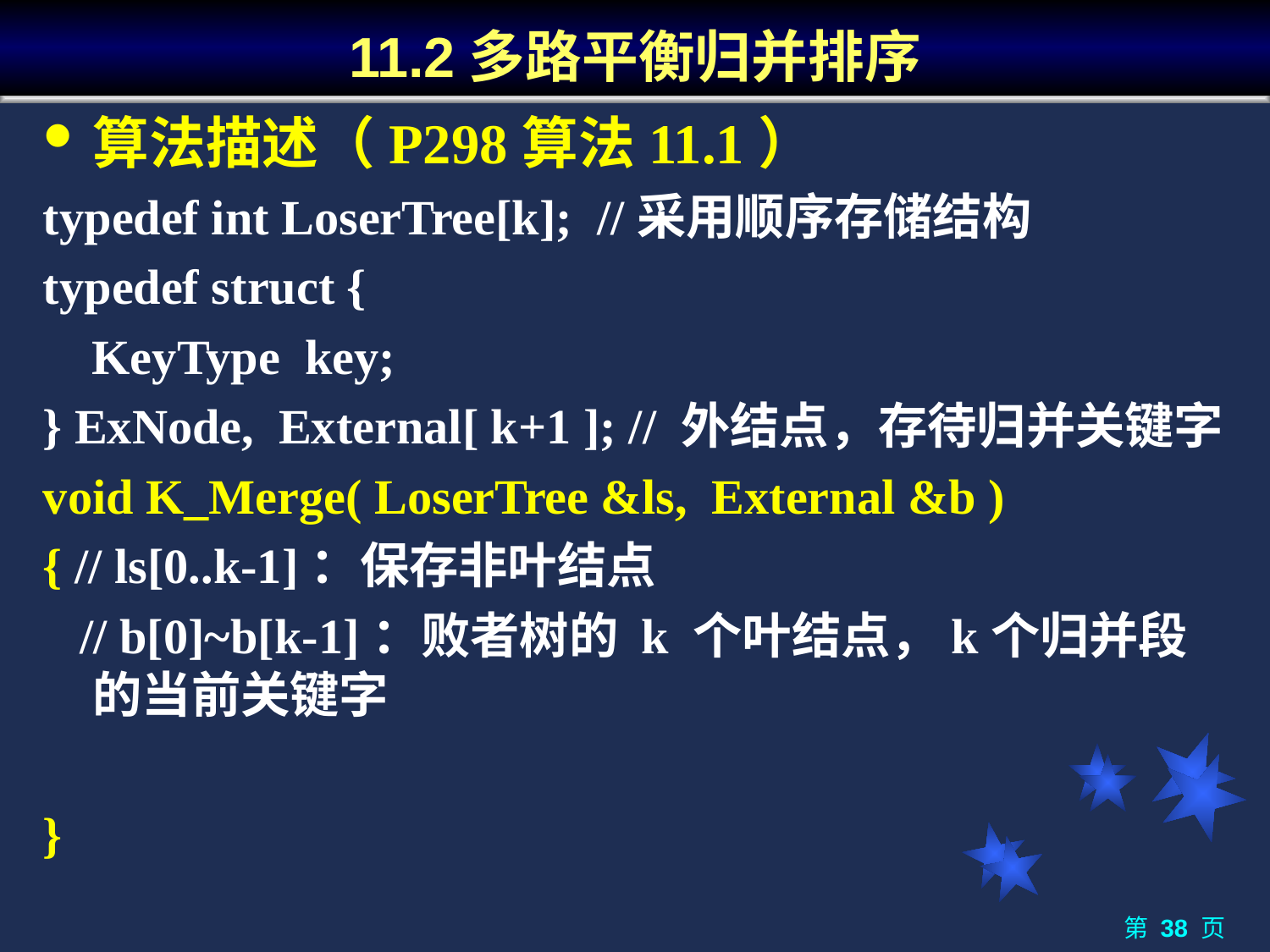

# 11.2多路平衡归并排序
算法描述（P298算法11.1）
typedef int LoserTree[k];  //采用顺序存储结构
typedef struct {
    KeyType  key;
} ExNode,  External[ k+1 ]; // 外结点，存待归并关键字
void K_Merge( LoserTree &ls,  External &b )
{ // ls[0..k-1]：保存非叶结点
   // b[0]~b[k-1]：败者树的 k 个叶结点，k个归并段的当前关键字

}
第 38 页